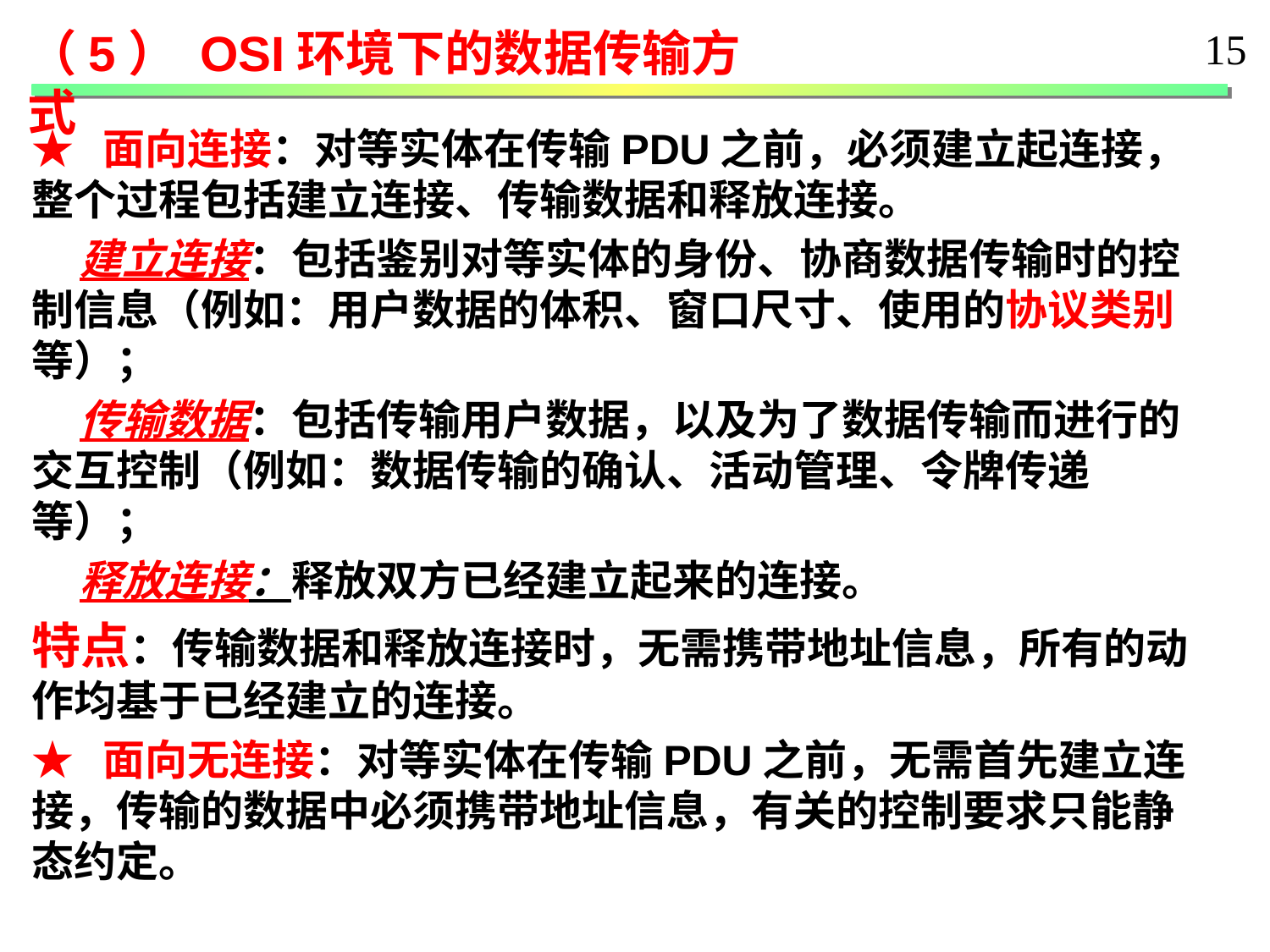

（5） OSI环境下的数据传输方式
15

★  面向连接：对等实体在传输PDU之前，必须建立起连接，整个过程包括建立连接、传输数据和释放连接。
    建立连接：包括鉴别对等实体的身份、协商数据传输时的控制信息（例如：用户数据的体积、窗口尺寸、使用的协议类别等）；
    传输数据：包括传输用户数据，以及为了数据传输而进行的交互控制（例如：数据传输的确认、活动管理、令牌传递等）；
    释放连接：释放双方已经建立起来的连接。
特点：传输数据和释放连接时，无需携带地址信息，所有的动作均基于已经建立的连接。
★  面向无连接：对等实体在传输PDU之前，无需首先建立连接，传输的数据中必须携带地址信息，有关的控制要求只能静态约定。